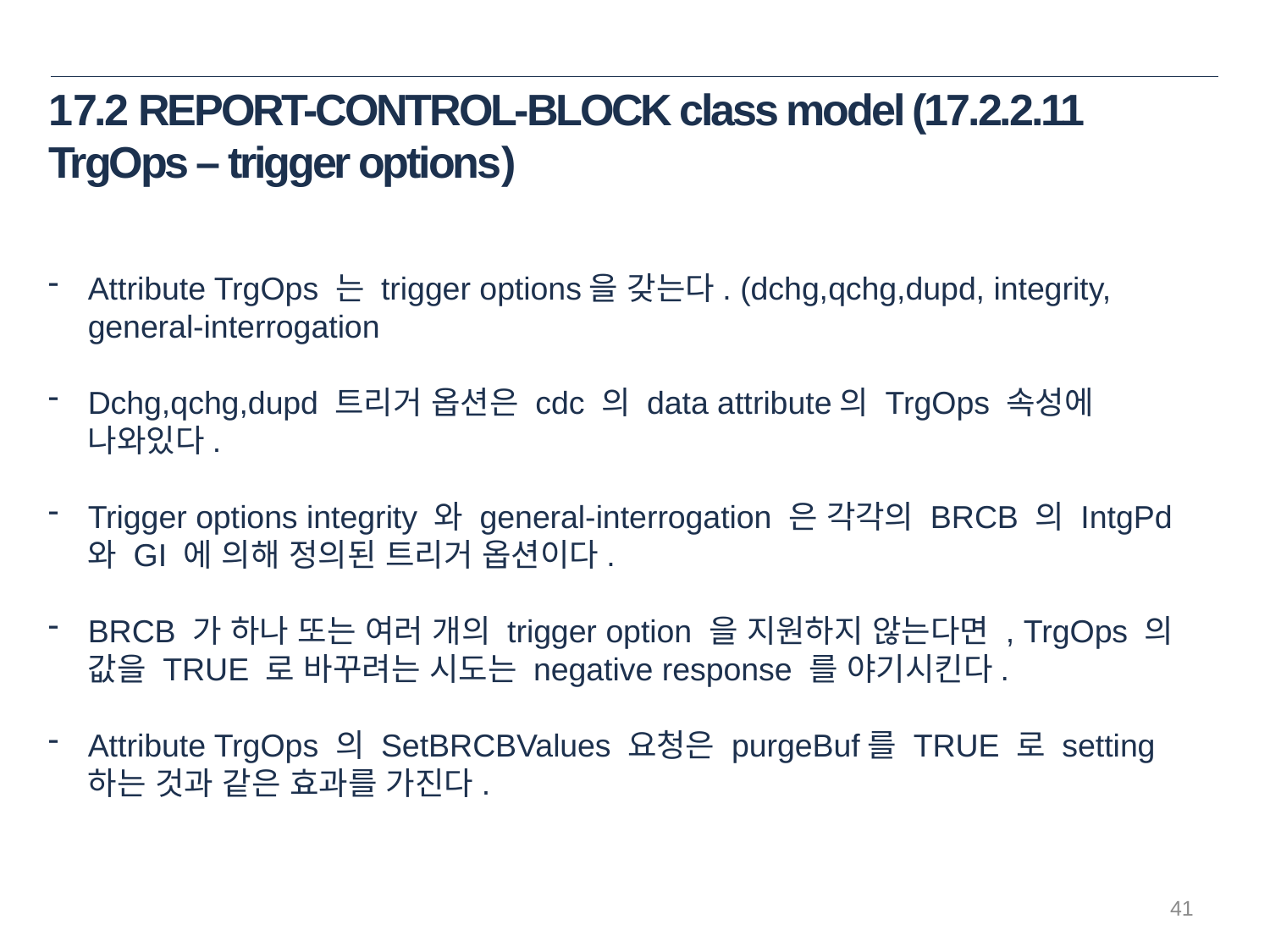

17.2 REPORT-CONTROL-BLOCK class model (17.2.2.11 TrgOps – trigger options)
Attribute TrgOps 는 trigger options을 갖는다. (dchg,qchg,dupd, integrity, general-interrogation

Dchg,qchg,dupd 트리거 옵션은 cdc 의 data attribute의 TrgOps 속성에 나와있다.

Trigger options integrity 와 general-interrogation 은 각각의 BRCB 의 IntgPd 와 GI 에 의해 정의된 트리거 옵션이다.

BRCB 가 하나 또는 여러 개의 trigger option 을 지원하지 않는다면 , TrgOps 의 값을 TRUE 로 바꾸려는 시도는 negative response 를 야기시킨다.

Attribute TrgOps 의 SetBRCBValues 요청은 purgeBuf를 TRUE 로 setting하는 것과 같은 효과를 가진다.
41